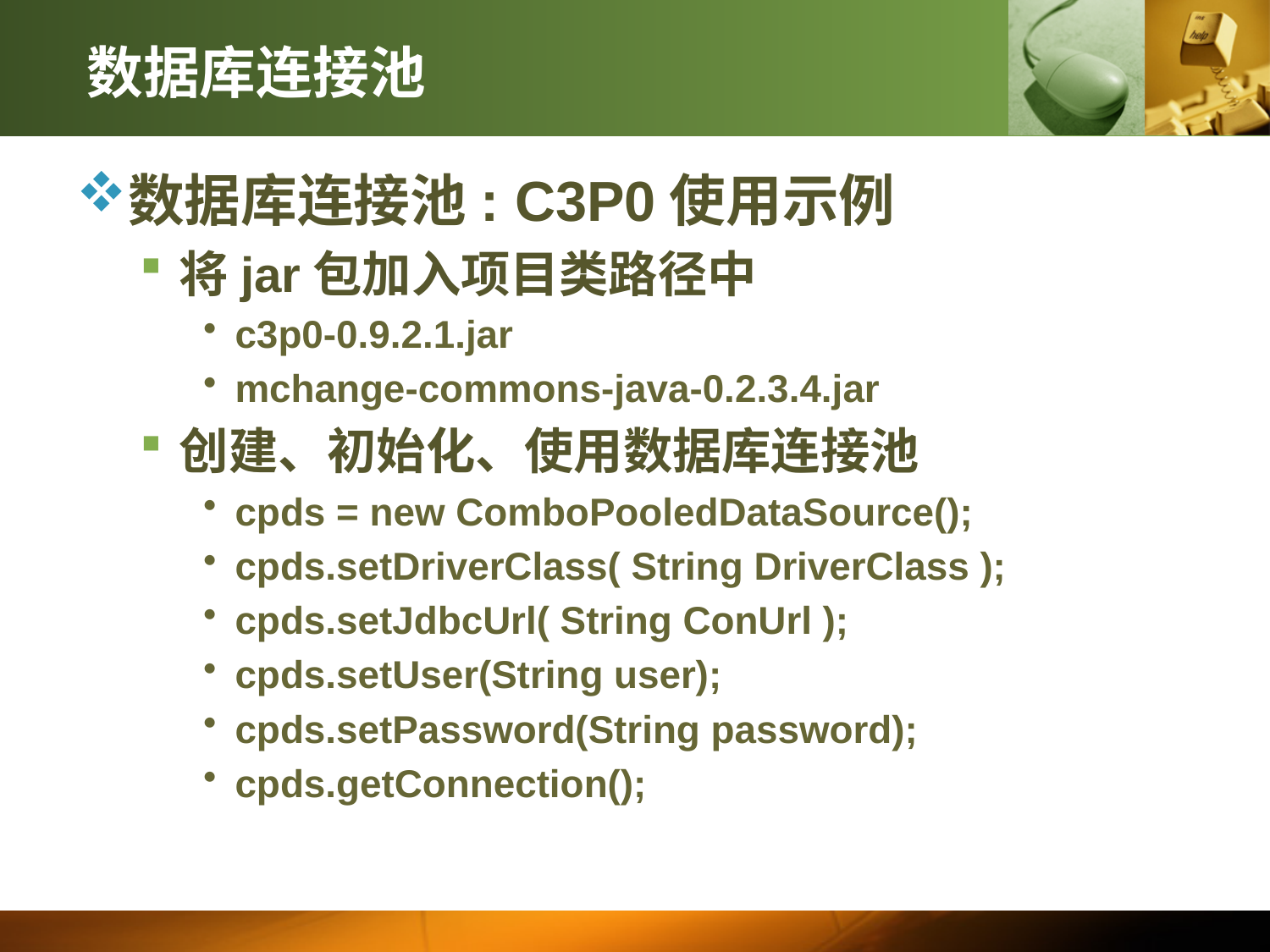

# 数据库连接池
数据库连接池: C3P0使用示例
将jar包加入项目类路径中
c3p0-0.9.2.1.jar
mchange-commons-java-0.2.3.4.jar
创建、初始化、使用数据库连接池
cpds = new ComboPooledDataSource();
cpds.setDriverClass( String DriverClass );
cpds.setJdbcUrl( String ConUrl );
cpds.setUser(String user);
cpds.setPassword(String password);
cpds.getConnection();